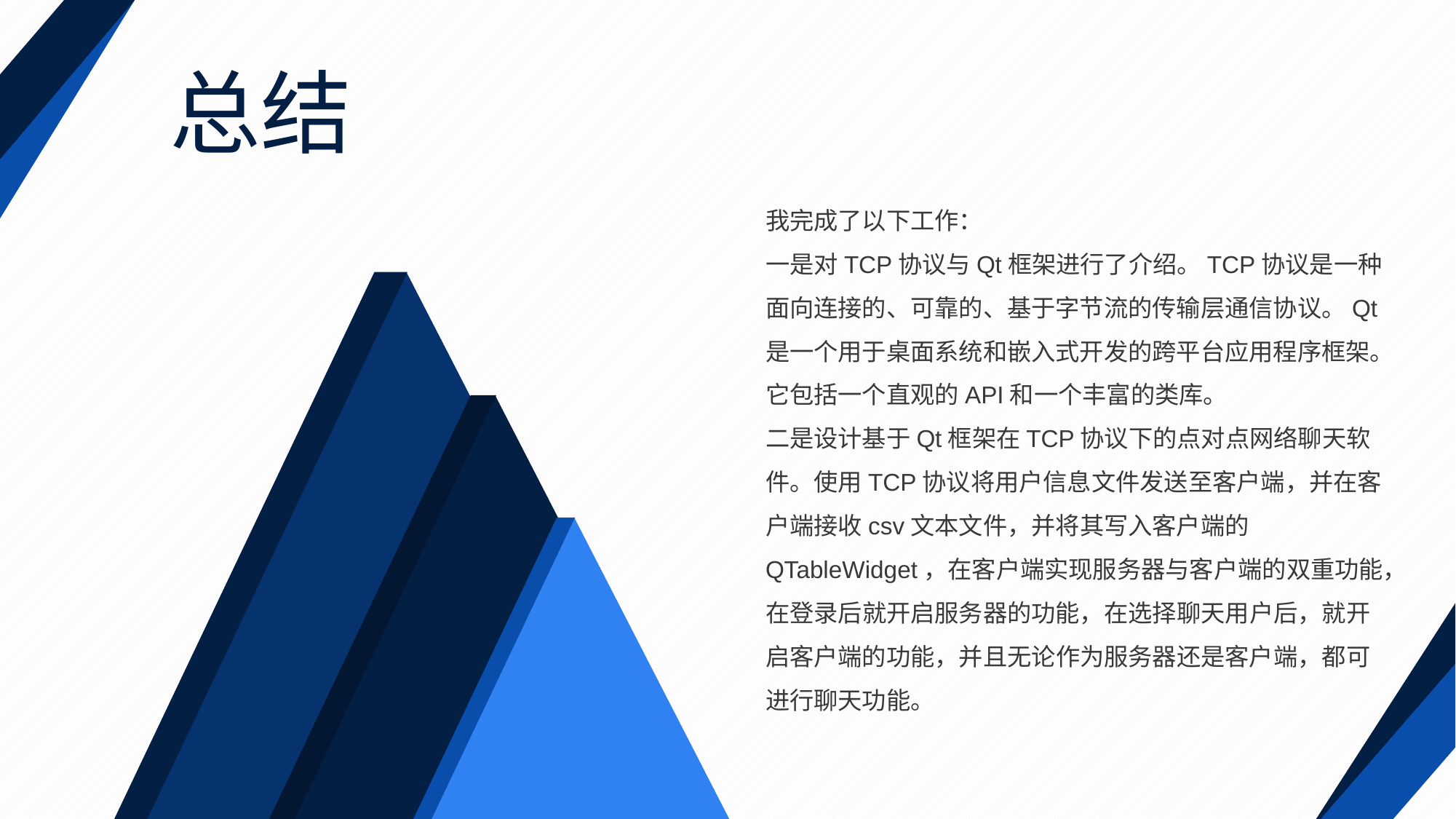

总结
我完成了以下工作：
一是对TCP协议与Qt框架进行了介绍。TCP协议是一种面向连接的、可靠的、基于字节流的传输层通信协议。Qt是一个用于桌面系统和嵌入式开发的跨平台应用程序框架。它包括一个直观的API和一个丰富的类库。
二是设计基于Qt框架在TCP协议下的点对点网络聊天软件。使用TCP协议将用户信息文件发送至客户端，并在客户端接收csv文本文件，并将其写入客户端的QTableWidget，在客户端实现服务器与客户端的双重功能，在登录后就开启服务器的功能，在选择聊天用户后，就开启客户端的功能，并且无论作为服务器还是客户端，都可进行聊天功能。